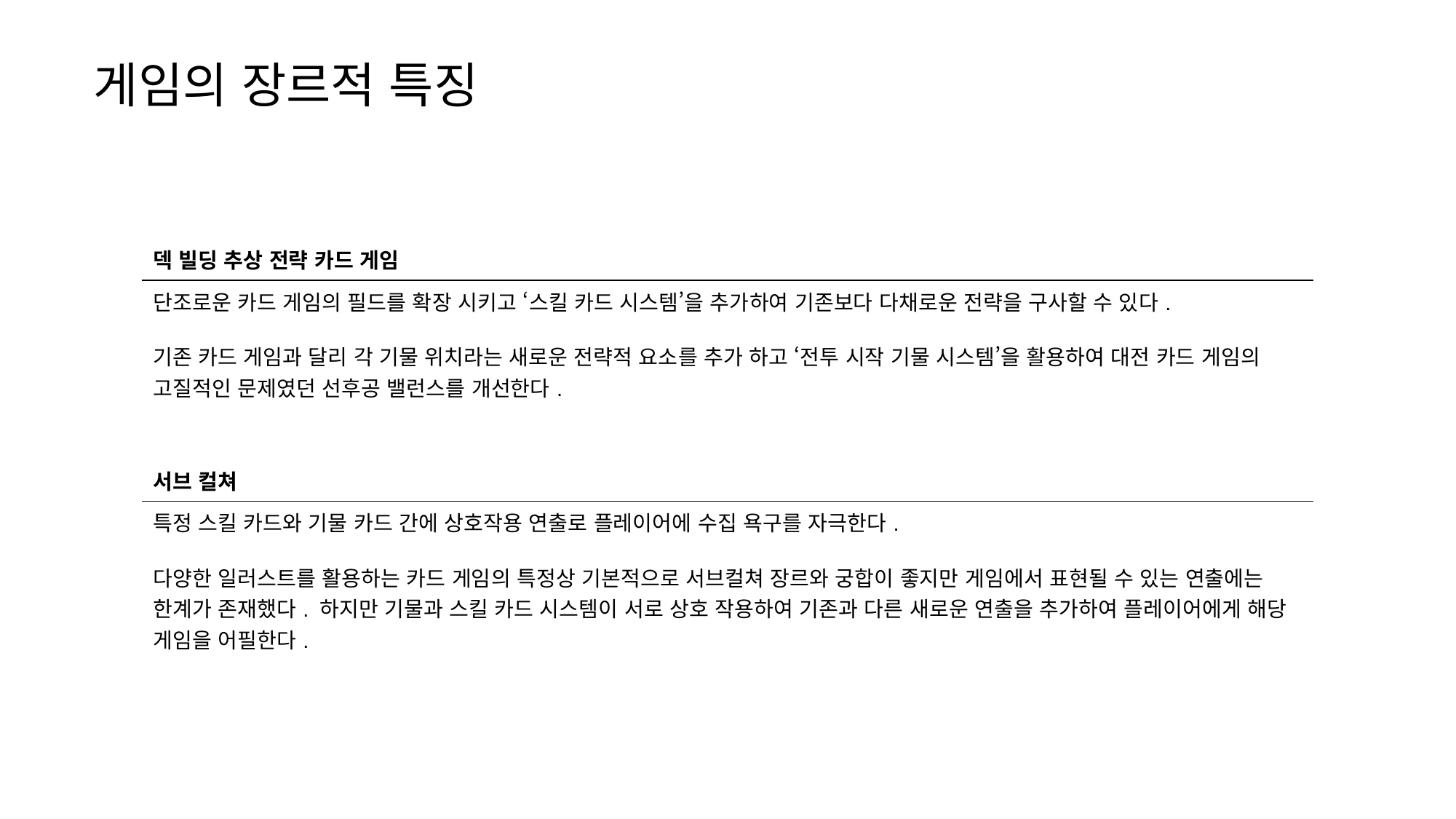

게임의 장르적 특징
| 덱 빌딩 추상 전략 카드 게임 |
| --- |
| 단조로운 카드 게임의 필드를 확장 시키고 ‘스킬 카드 시스템’을 추가하여 기존보다 다채로운 전략을 구사할 수 있다. 기존 카드 게임과 달리 각 기물 위치라는 새로운 전략적 요소를 추가 하고 ‘전투 시작 기물 시스템’을 활용하여 대전 카드 게임의 고질적인 문제였던 선후공 밸런스를 개선한다. |
| 서브 컬쳐 |
| --- |
| 특정 스킬 카드와 기물 카드 간에 상호작용 연출로 플레이어에 수집 욕구를 자극한다. 다양한 일러스트를 활용하는 카드 게임의 특정상 기본적으로 서브컬쳐 장르와 궁합이 좋지만 게임에서 표현될 수 있는 연출에는 한계가 존재했다. 하지만 기물과 스킬 카드 시스템이 서로 상호 작용하여 기존과 다른 새로운 연출을 추가하여 플레이어에게 해당 게임을 어필한다. |